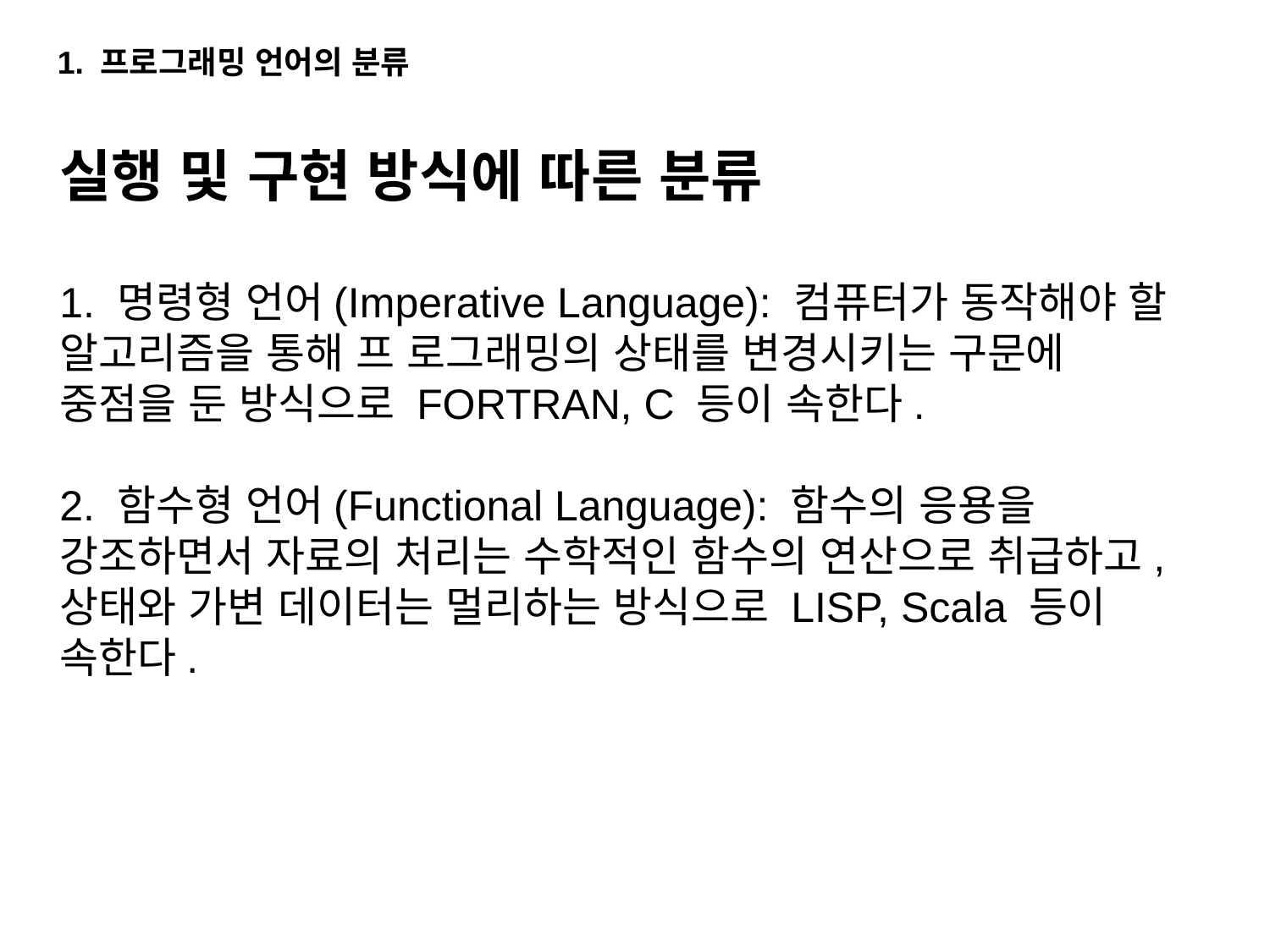

1. 프로그래밍 언어의 분류
실행 및 구현 방식에 따른 분류

1. 명령형 언어(Imperative Language): 컴퓨터가 동작해야 할 알고리즘을 통해 프 로그래밍의 상태를 변경시키는 구문에 중점을 둔 방식으로 FORTRAN, C 등이 속한다.

2. 함수형 언어(Functional Language): 함수의 응용을 강조하면서 자료의 처리는 수학적인 함수의 연산으로 취급하고, 상태와 가변 데이터는 멀리하는 방식으로 LISP, Scala 등이 속한다.